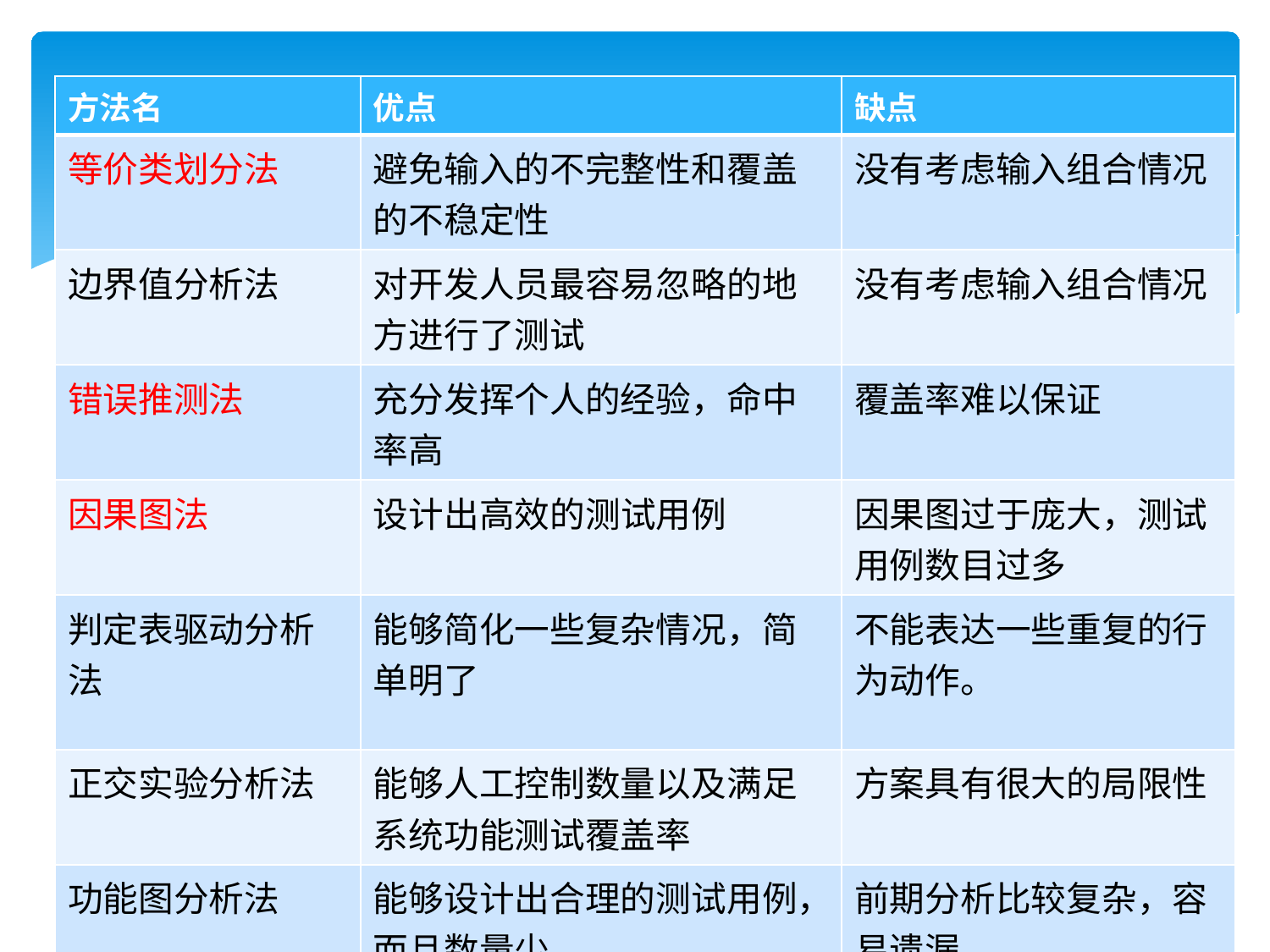

| 方法名 | 优点 | 缺点 |
| --- | --- | --- |
| 等价类划分法 | 避免输入的不完整性和覆盖的不稳定性 | 没有考虑输入组合情况 |
| 边界值分析法 | 对开发人员最容易忽略的地方进行了测试 | 没有考虑输入组合情况 |
| 错误推测法 | 充分发挥个人的经验，命中率高 | 覆盖率难以保证 |
| 因果图法 | 设计出高效的测试用例 | 因果图过于庞大，测试用例数目过多 |
| 判定表驱动分析法 | 能够简化一些复杂情况，简单明了 | 不能表达一些重复的行为动作。 |
| 正交实验分析法 | 能够人工控制数量以及满足系统功能测试覆盖率 | 方案具有很大的局限性 |
| 功能图分析法 | 能够设计出合理的测试用例，而且数量少 | 前期分析比较复杂，容易遗漏 |